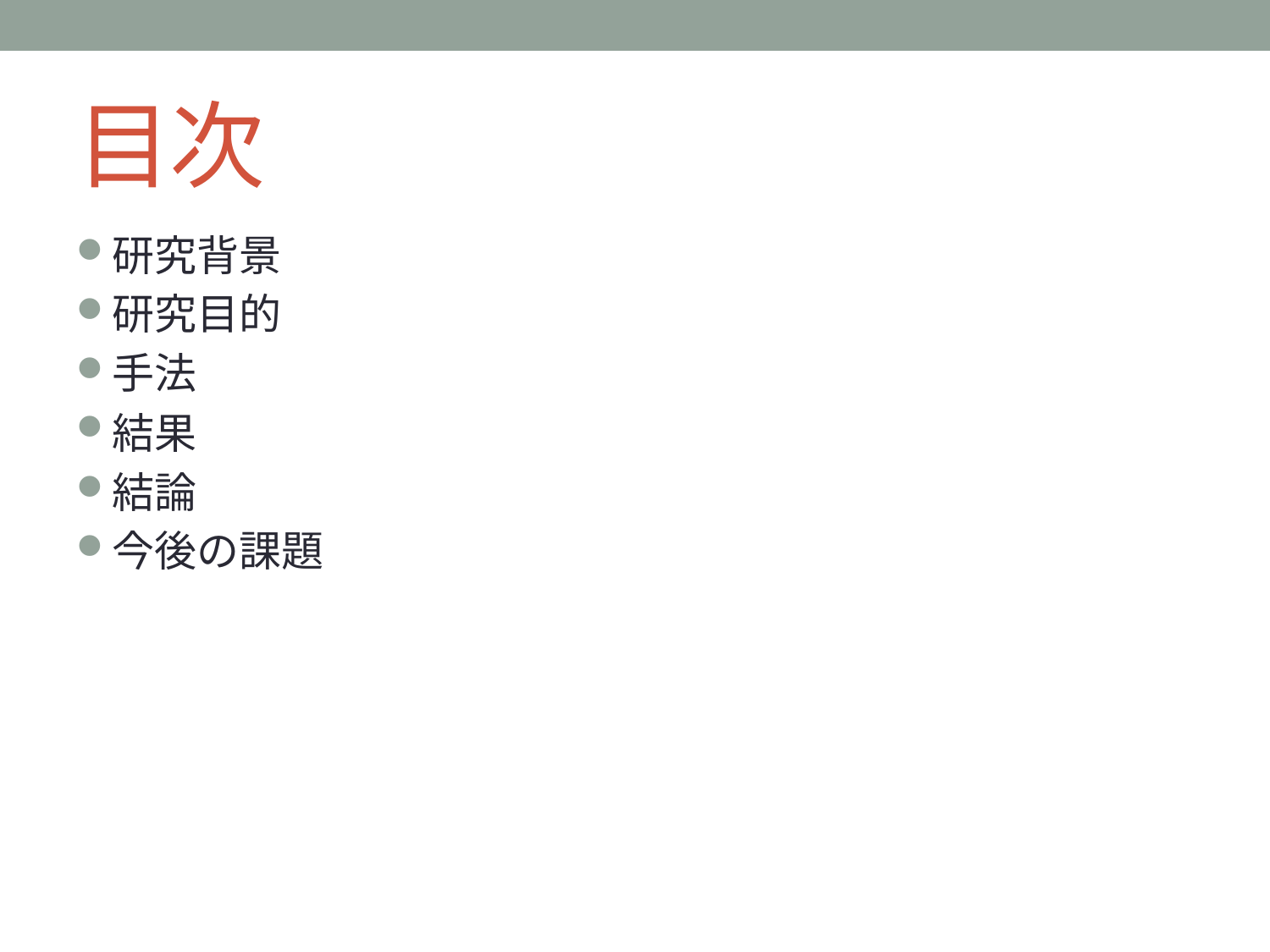

# 目次
研究背景
研究目的
手法
結果
結論
今後の課題